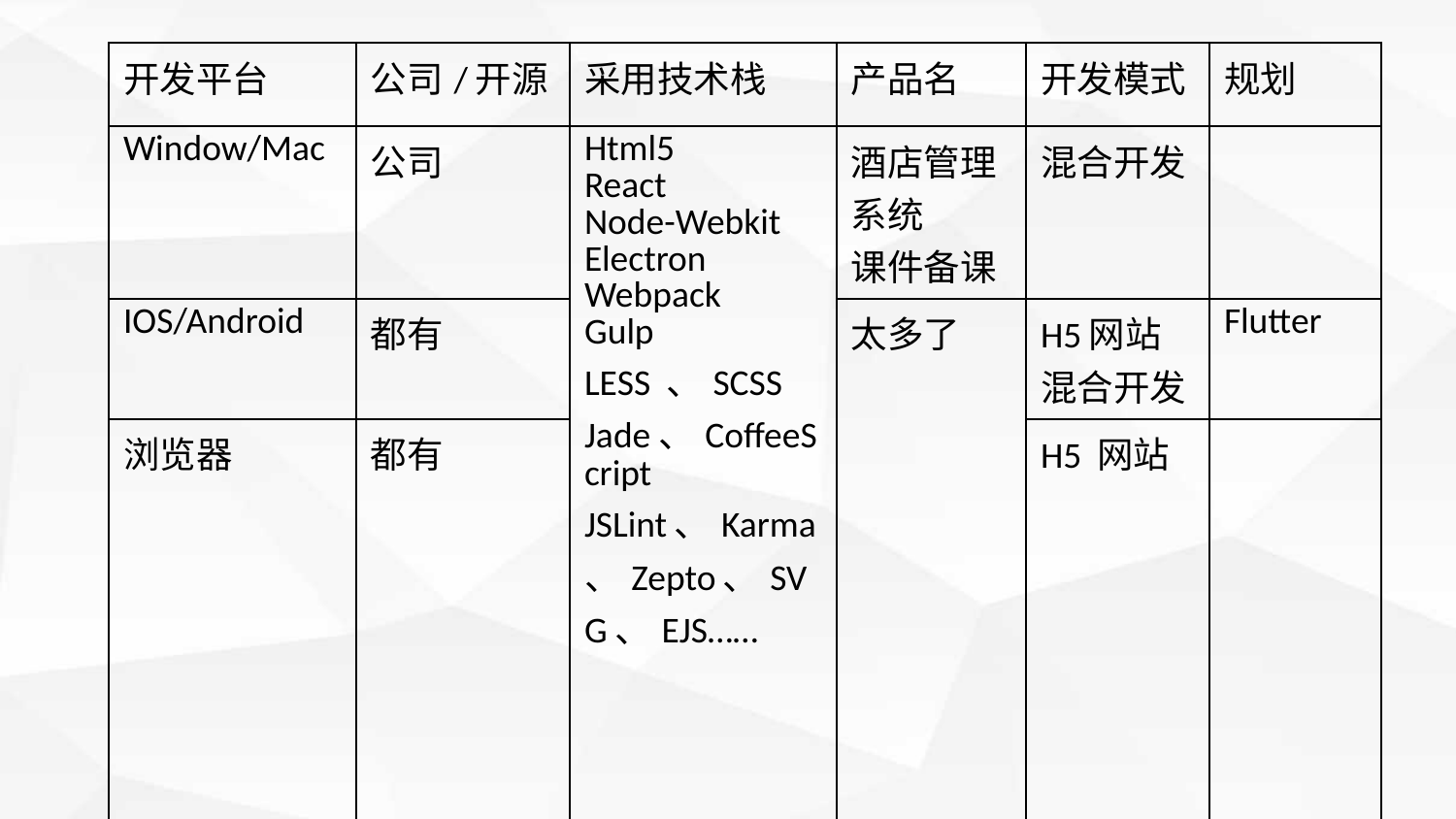

| 开发平台 | 公司/开源 | 采用技术栈 | 产品名 | 开发模式 | 规划 |
| --- | --- | --- | --- | --- | --- |
| Window/Mac | 公司 | Html5 React Node-Webkit Electron Webpack Gulp LESS 、SCSS Jade、CoffeeScript JSLint、Karma、Zepto、SVG、EJS…… | 酒店管理系统 课件备课 | 混合开发 |  |
| IOS/Android | 都有 |  | 太多了 | H5网站 混合开发 | Flutter |
| 浏览器 | 都有 |  |  | H5 网站 |  |